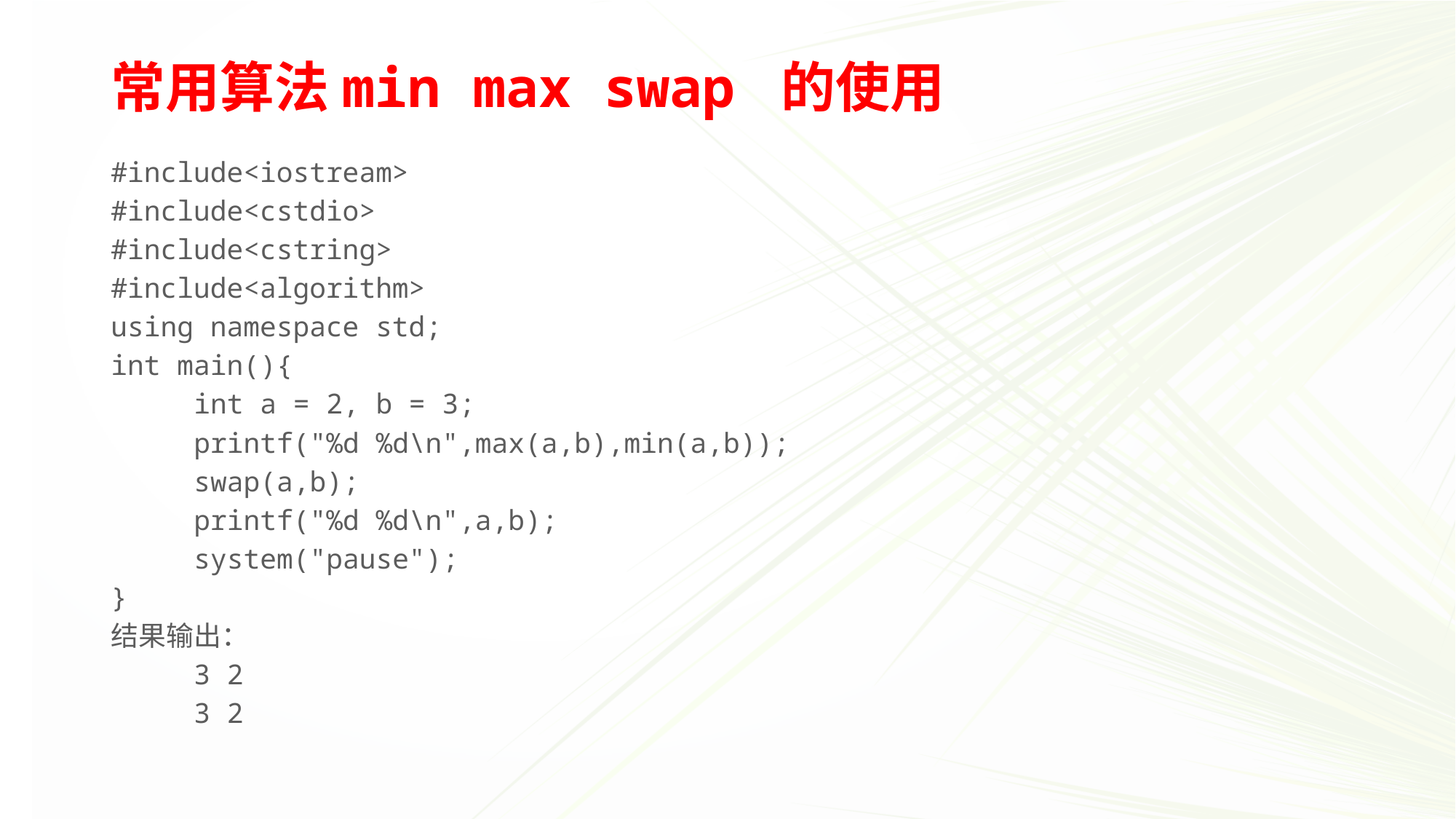

# 常用算法min max swap 的使用
#include<iostream>
#include<cstdio>
#include<cstring>
#include<algorithm>
using namespace std;
int main(){
	int a = 2, b = 3;
	printf("%d %d\n",max(a,b),min(a,b));
	swap(a,b);
	printf("%d %d\n",a,b);
	system("pause");
}
结果输出：
	3 2
	3 2